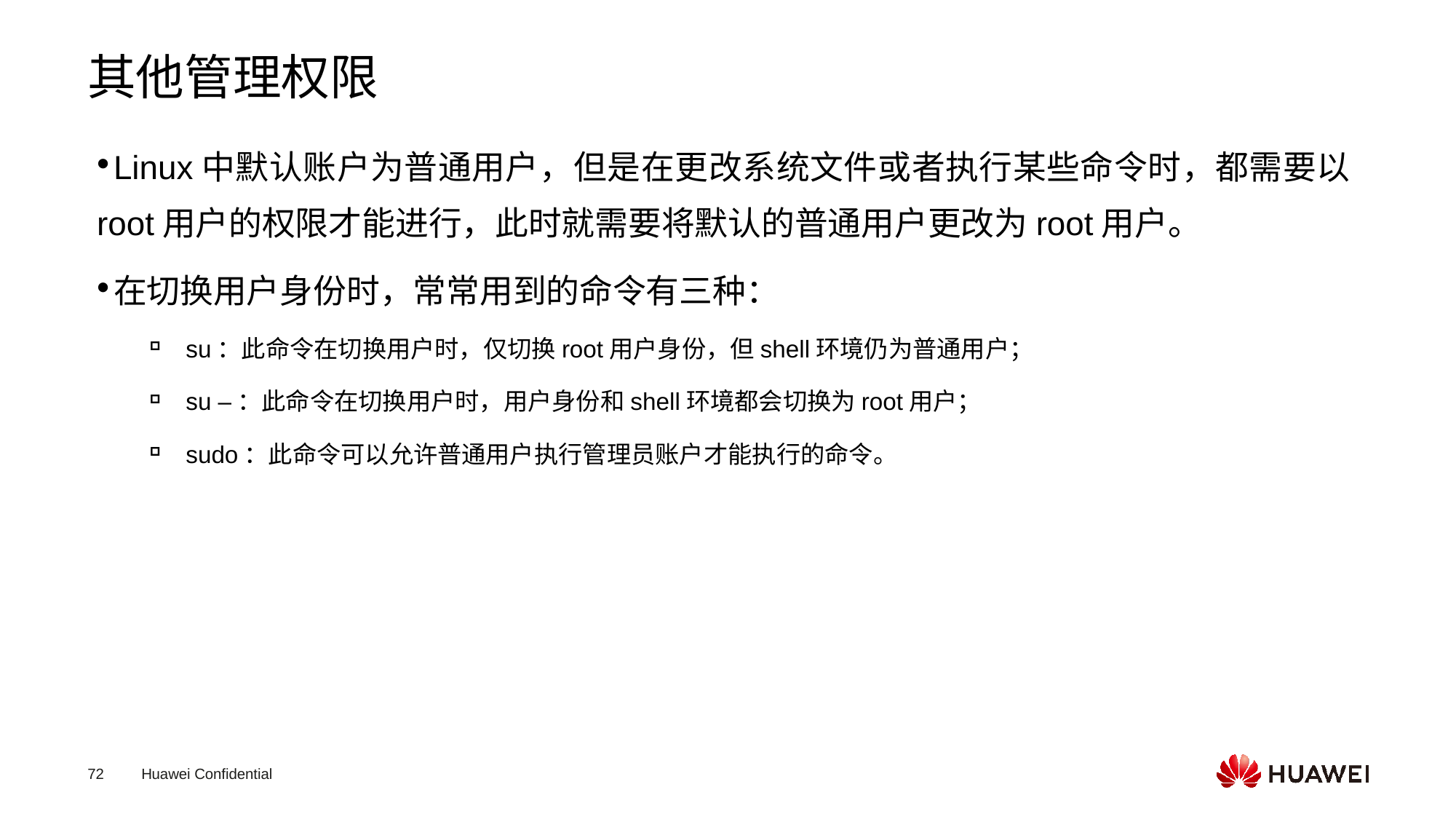

# 其他管理权限
Linux中默认账户为普通用户，但是在更改系统文件或者执行某些命令时，都需要以root用户的权限才能进行，此时就需要将默认的普通用户更改为root用户。
在切换用户身份时，常常用到的命令有三种：
su：此命令在切换用户时，仅切换root用户身份，但shell环境仍为普通用户；
su –：此命令在切换用户时，用户身份和shell环境都会切换为root用户；
sudo：此命令可以允许普通用户执行管理员账户才能执行的命令。